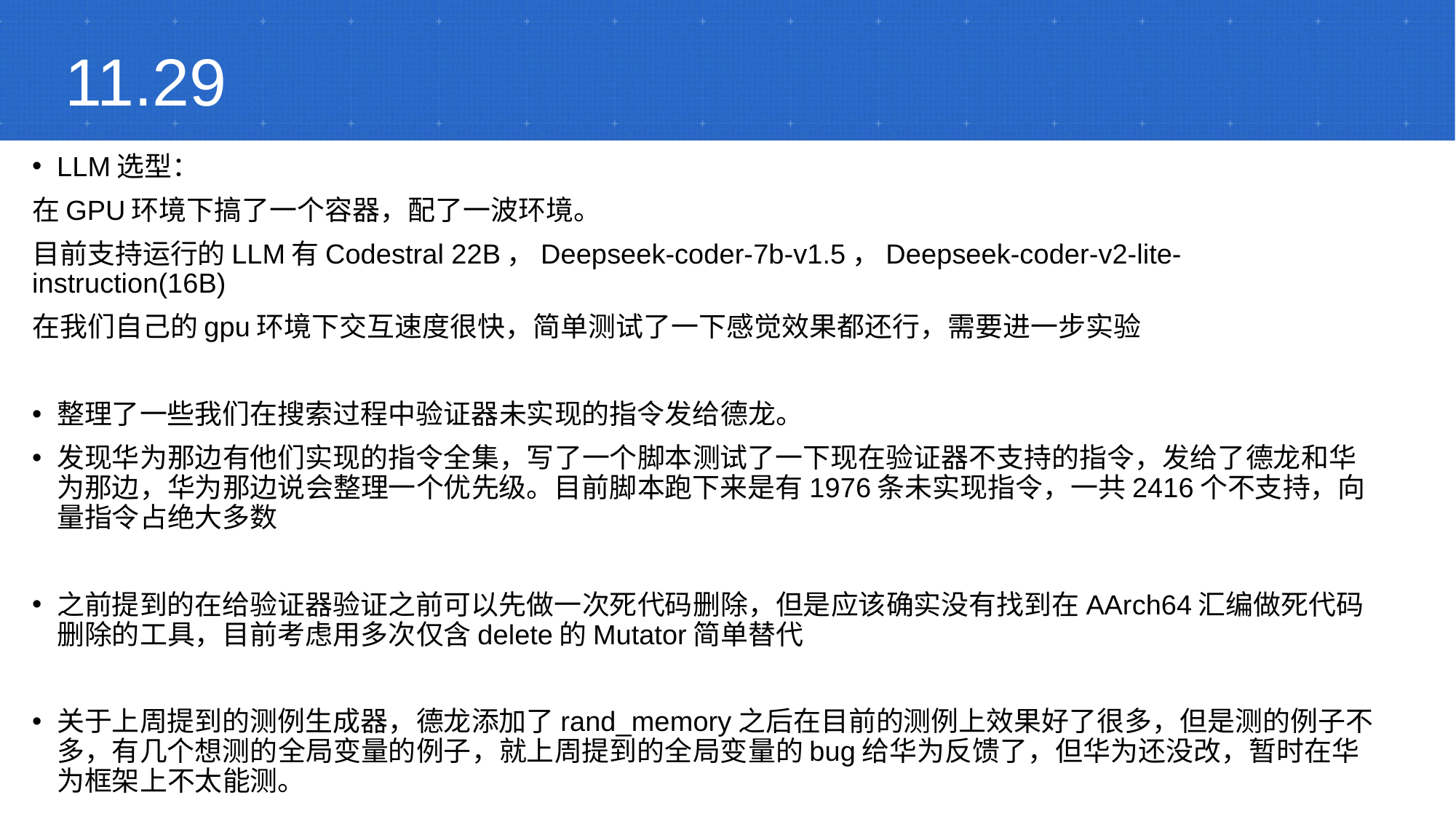

11.29
# LLM选型：
在GPU环境下搞了一个容器，配了一波环境。
目前支持运行的LLM有Codestral 22B，Deepseek-coder-7b-v1.5，Deepseek-coder-v2-lite-instruction(16B)
在我们自己的gpu环境下交互速度很快，简单测试了一下感觉效果都还行，需要进一步实验

整理了一些我们在搜索过程中验证器未实现的指令发给德龙。
发现华为那边有他们实现的指令全集，写了一个脚本测试了一下现在验证器不支持的指令，发给了德龙和华为那边，华为那边说会整理一个优先级。目前脚本跑下来是有1976条未实现指令，一共2416个不支持，向量指令占绝大多数

之前提到的在给验证器验证之前可以先做一次死代码删除，但是应该确实没有找到在AArch64汇编做死代码删除的工具，目前考虑用多次仅含delete的Mutator简单替代

关于上周提到的测例生成器，德龙添加了rand_memory之后在目前的测例上效果好了很多，但是测的例子不多，有几个想测的全局变量的例子，就上周提到的全局变量的bug给华为反馈了，但华为还没改，暂时在华为框架上不太能测。